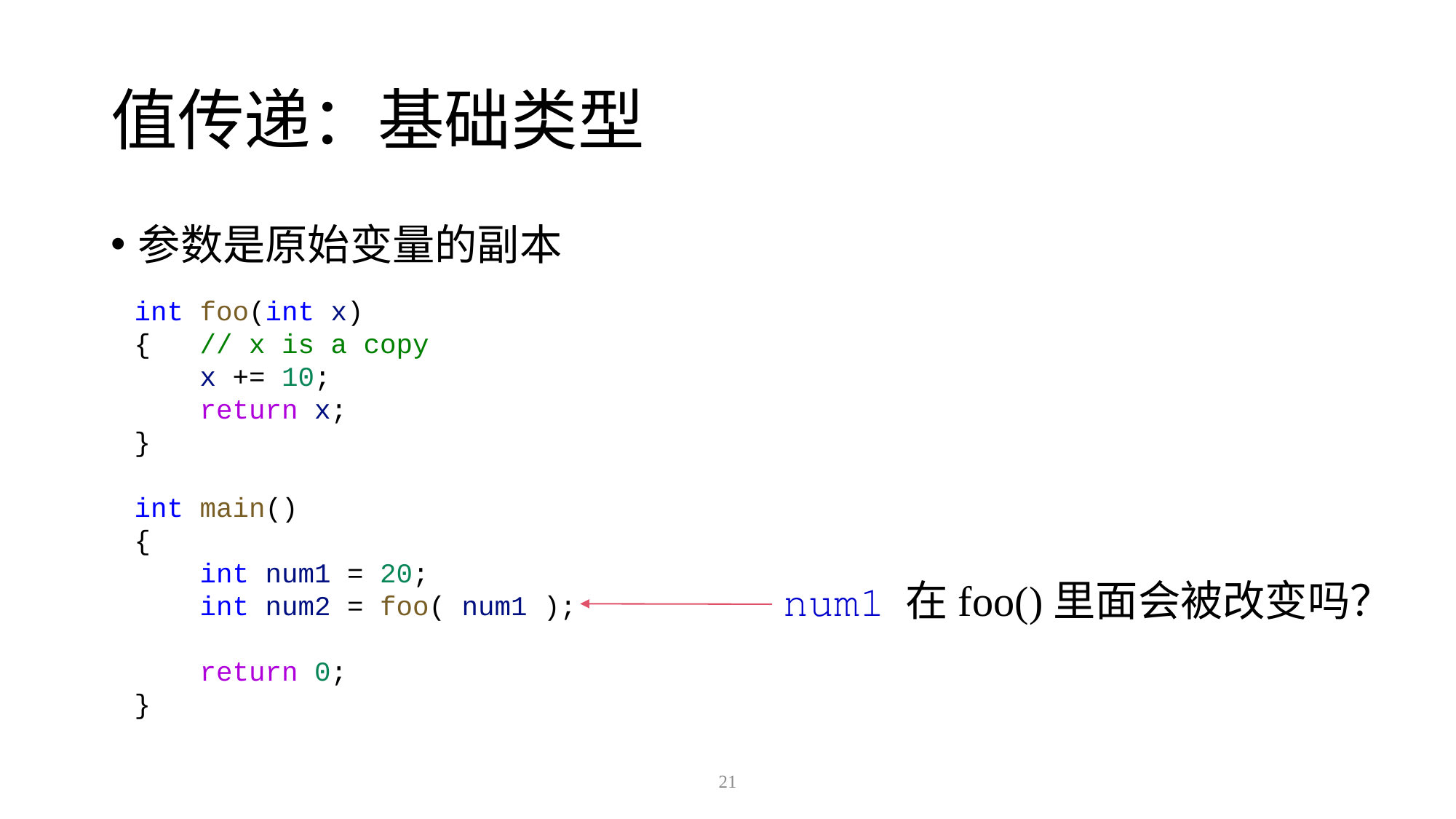

# 值传递：基础类型
参数是原始变量的副本
int foo(int x)
{   // x is a copy
    x += 10;
    return x;
}
int main()
{
    int num1 = 20;
    int num2 = foo( num1 );

    return 0;
}
num1 在foo()里面会被改变吗？
21